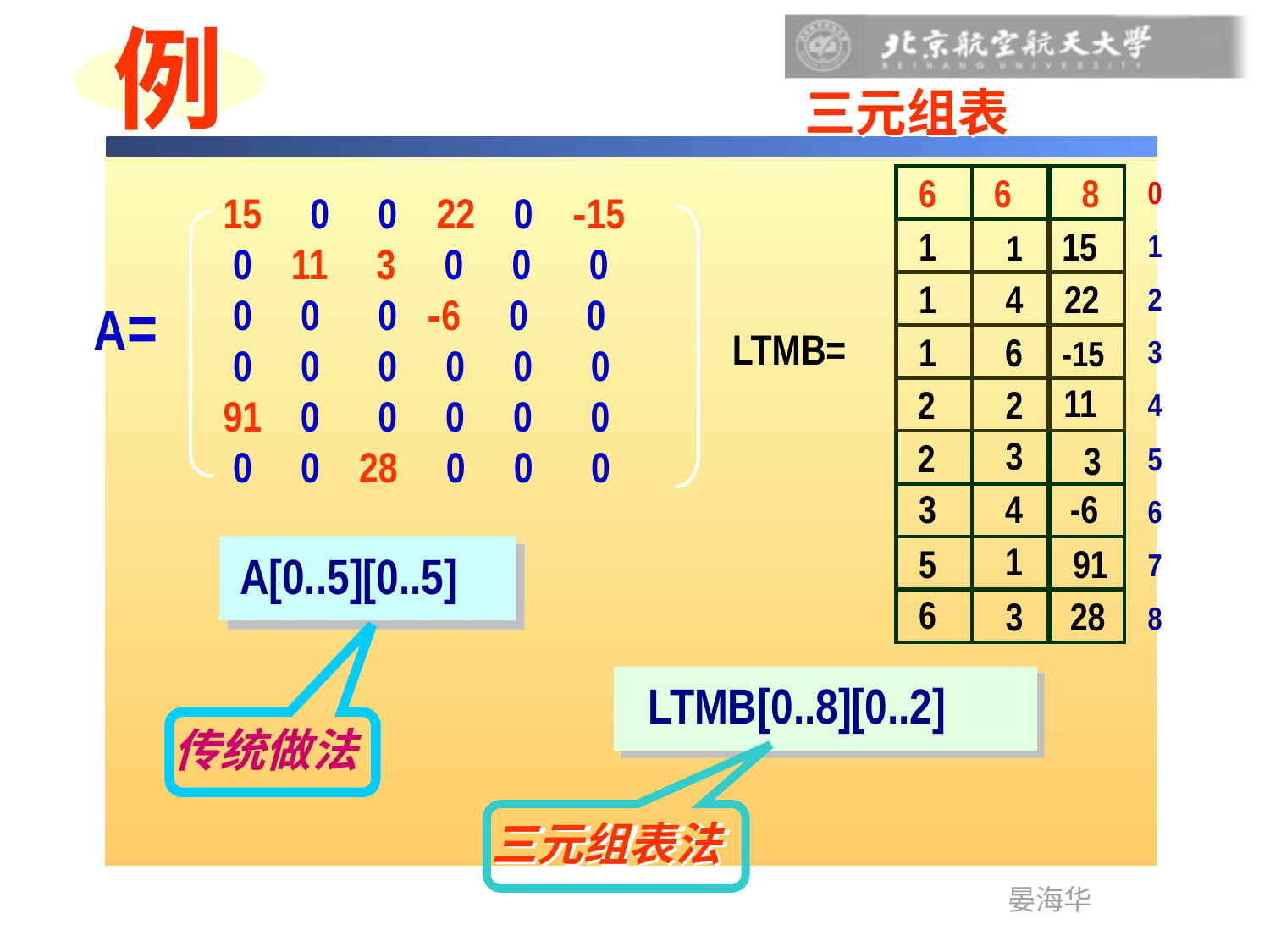

例

三元组表
0
1
2
3
4
5
6
7
8
6
6
8

1
15

1
1
4
22

LTMB=
1
6

-15
11
2
2

3
2
3

3
4
-6

1
5
91

6
3
28

 15     0     0    22    0    -15
  0    11     3     0     0      0
  0     0      0   -6     0      0
  0     0      0     0     0      0
 91    0      0     0     0      0
  0     0    28     0     0      0

  A=

 A[0..5][0..5]

传统做法

 LTMB[0..8][0..2]

三元组表法